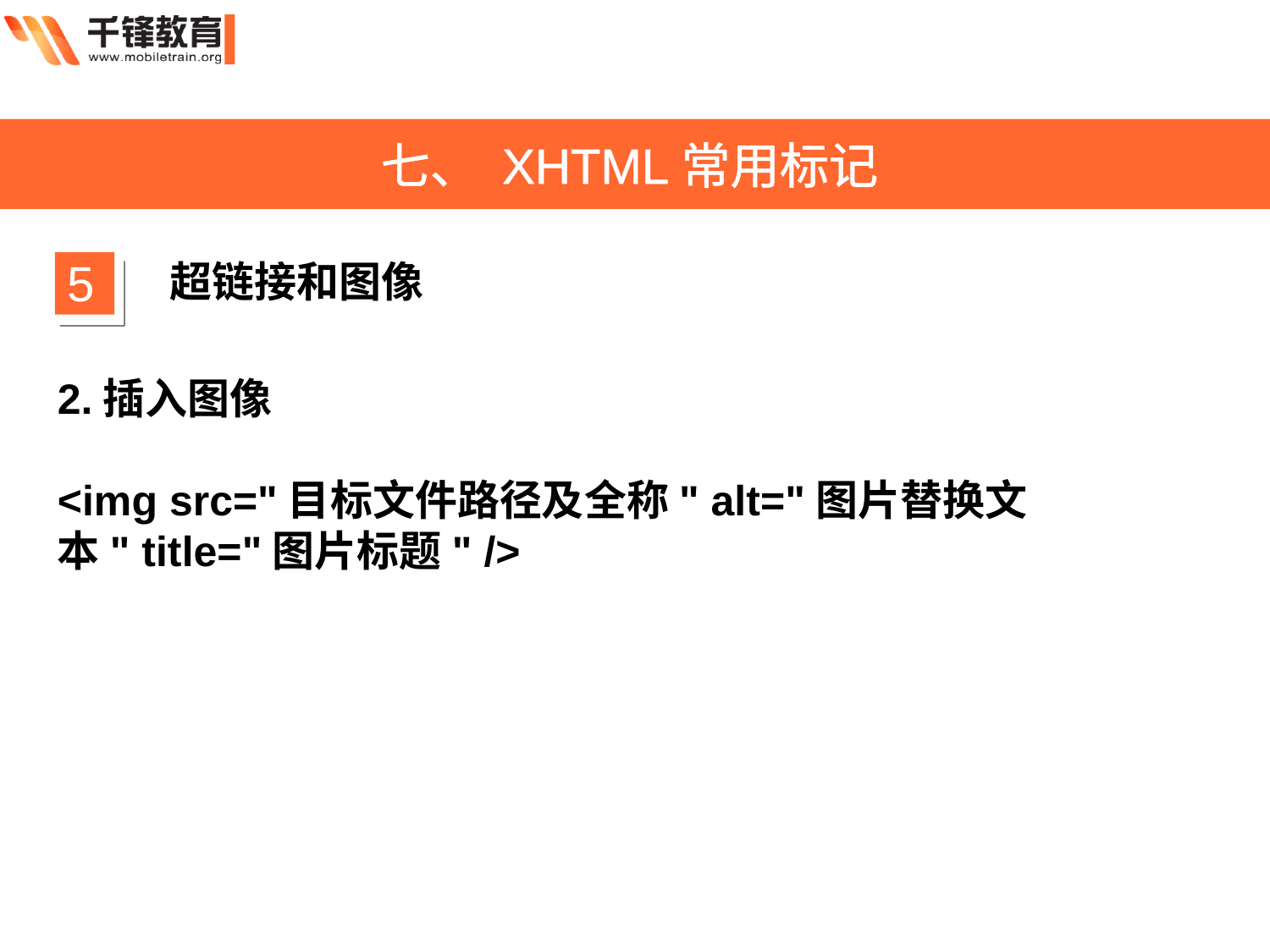

七、 XHTML常用标记
5
超链接和图像

2.插入图像

<img src="目标文件路径及全称" alt="图片替换文本" title="图片标题" />